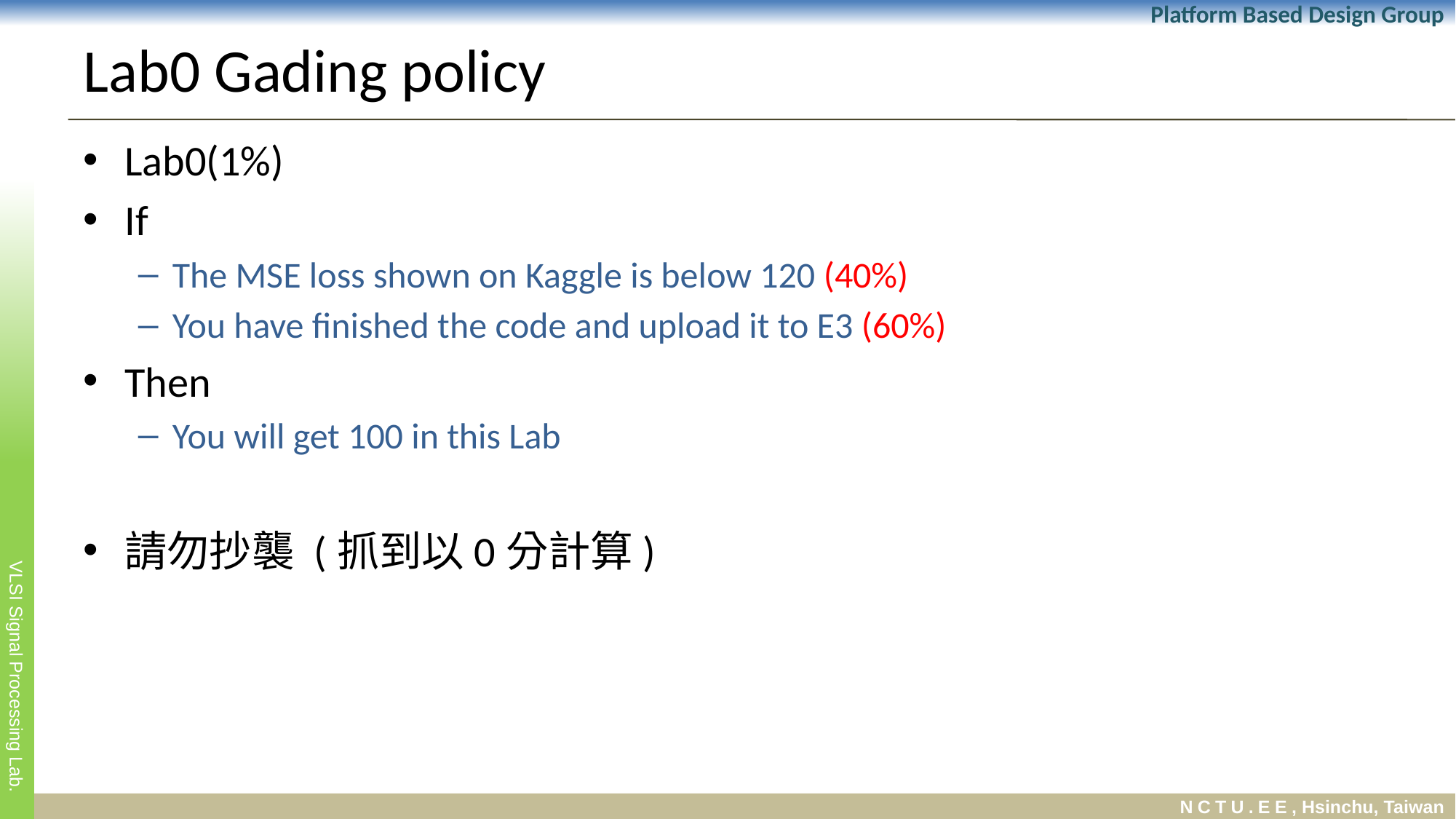

# Lab0 Gading policy
Lab0(1%)
If
The MSE loss shown on Kaggle is below 120 (40%)
You have finished the code and upload it to E3 (60%)
Then
You will get 100 in this Lab

請勿抄襲 (抓到以0分計算)